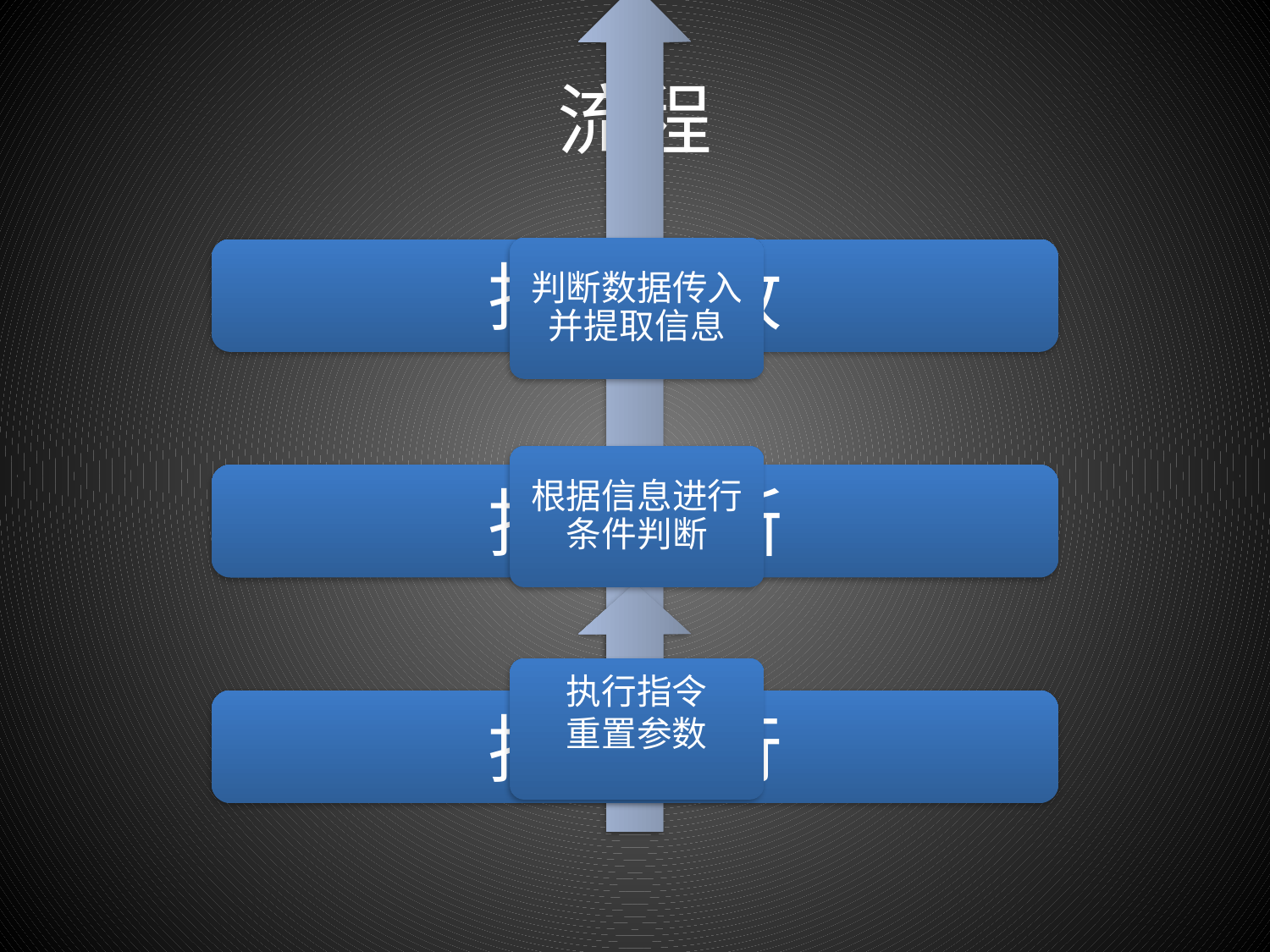

# 流程

判断数据传入并提取信息
指令接收
指令判断
指令执行

根据信息进行条件判断
执行指令
重置参数